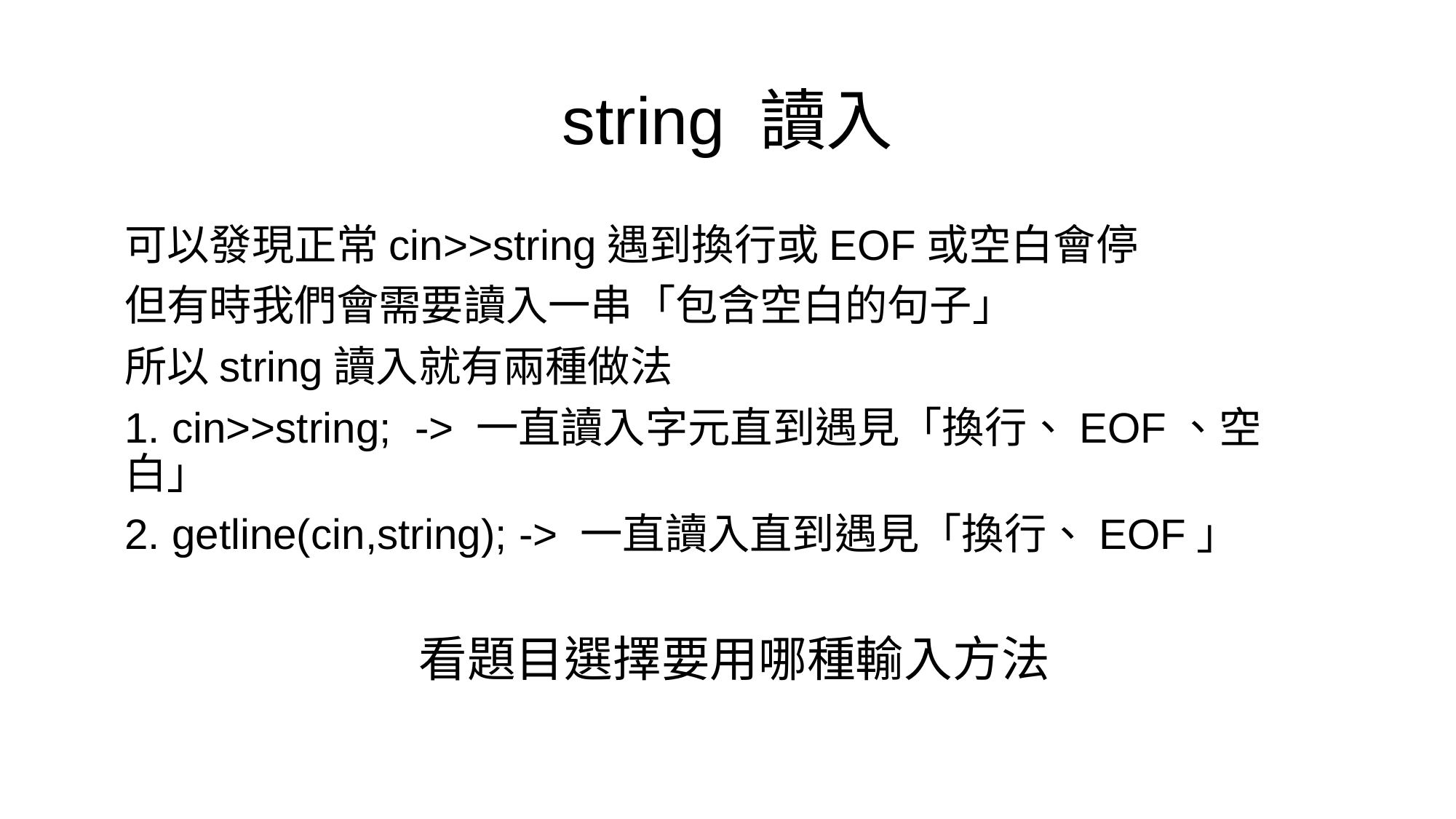

# string 讀入
可以發現正常cin>>string遇到換行或EOF或空白會停
但有時我們會需要讀入一串「包含空白的句子」
所以string讀入就有兩種做法
1. cin>>string;  -> 一直讀入字元直到遇見「換行、EOF、空白」
2. getline(cin,string); -> 一直讀入直到遇見「換行、EOF」

看題目選擇要用哪種輸入方法